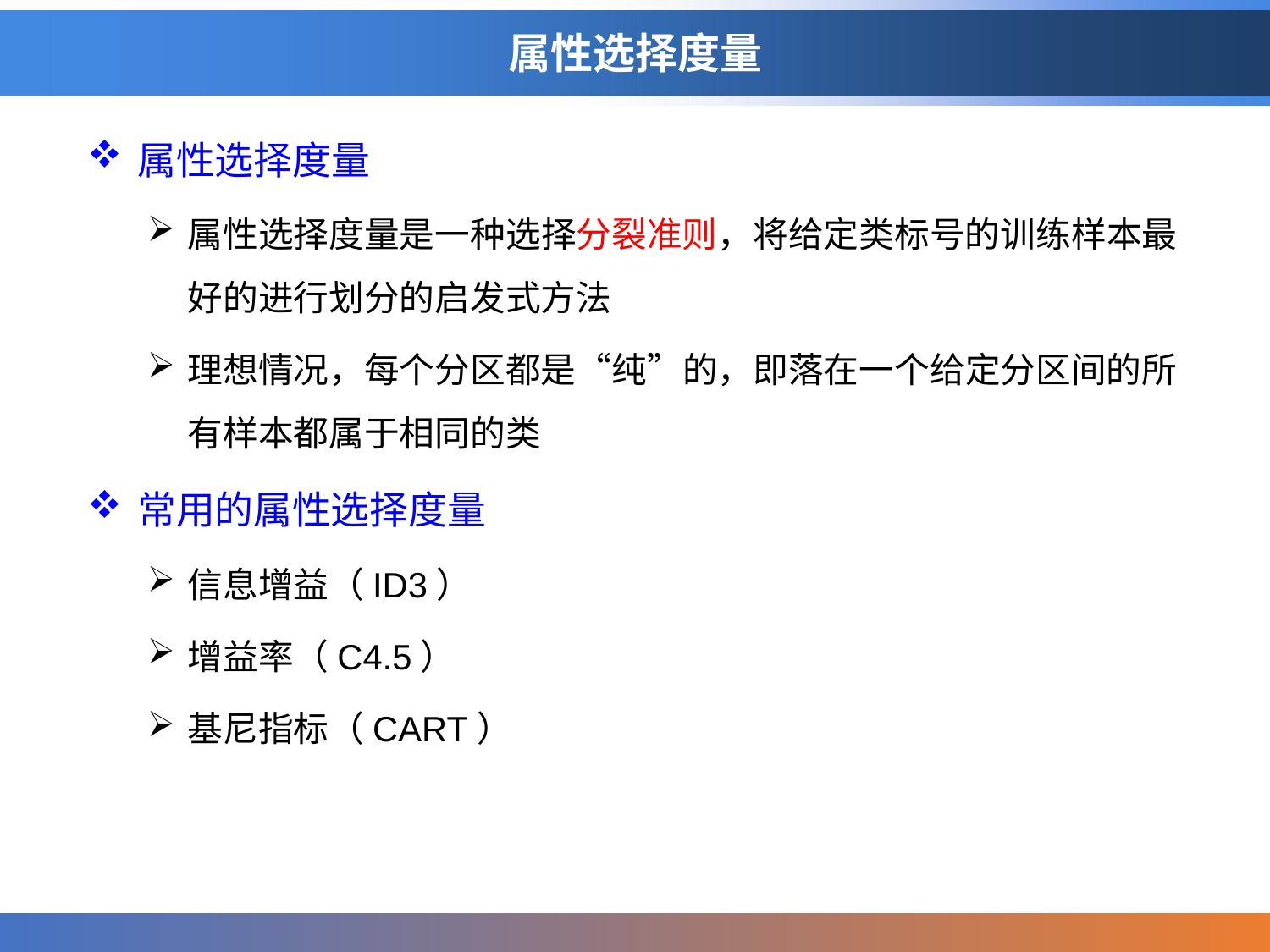

# 属性选择度量
属性选择度量
属性选择度量是一种选择分裂准则，将给定类标号的训练样本最好的进行划分的启发式方法
理想情况，每个分区都是“纯”的，即落在一个给定分区间的所有样本都属于相同的类
常用的属性选择度量
信息增益（ID3）
增益率（C4.5）
基尼指标（CART）